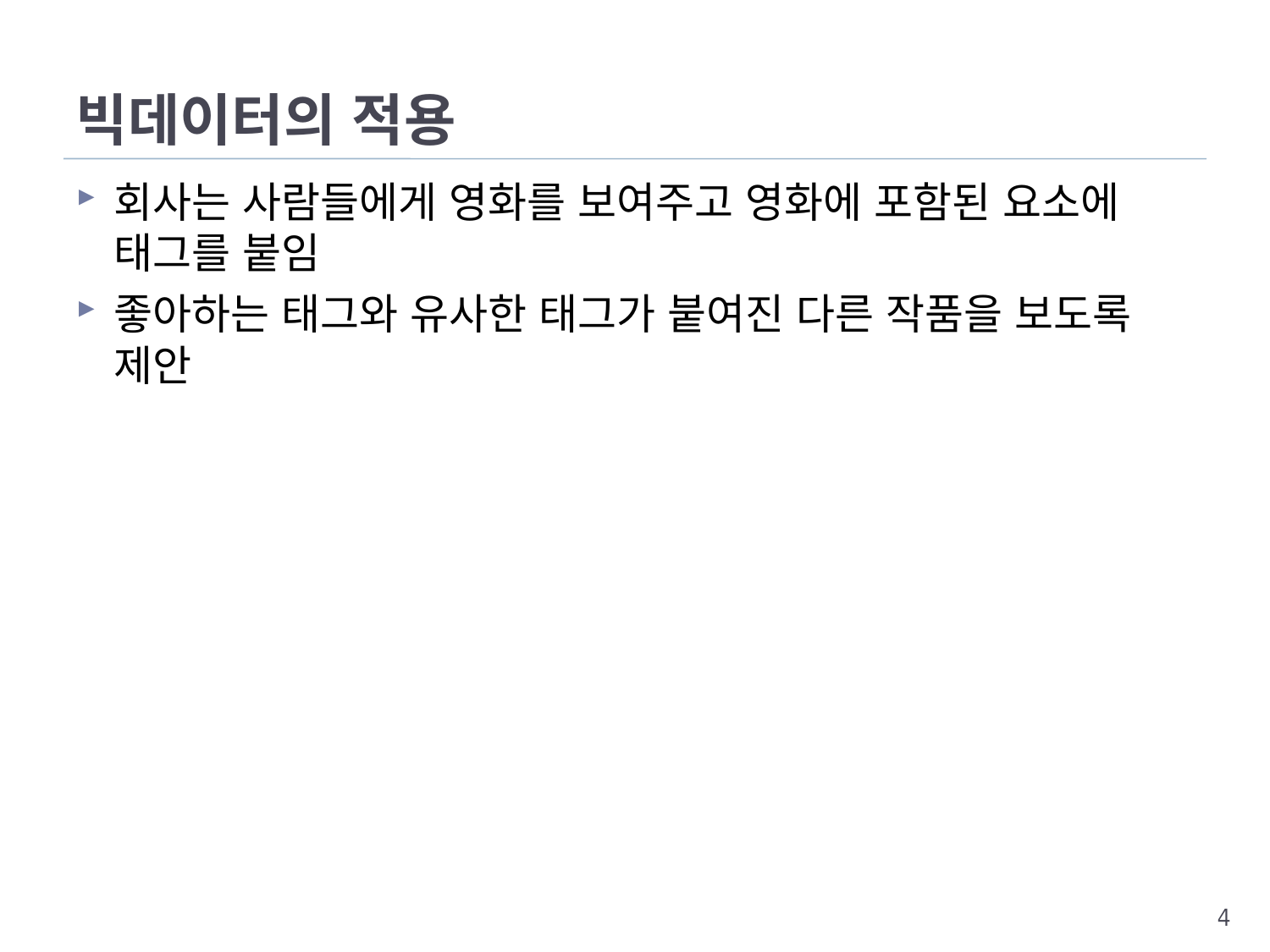

# 빅데이터의 적용
회사는 사람들에게 영화를 보여주고 영화에 포함된 요소에 태그를 붙임
좋아하는 태그와 유사한 태그가 붙여진 다른 작품을 보도록 제안

4